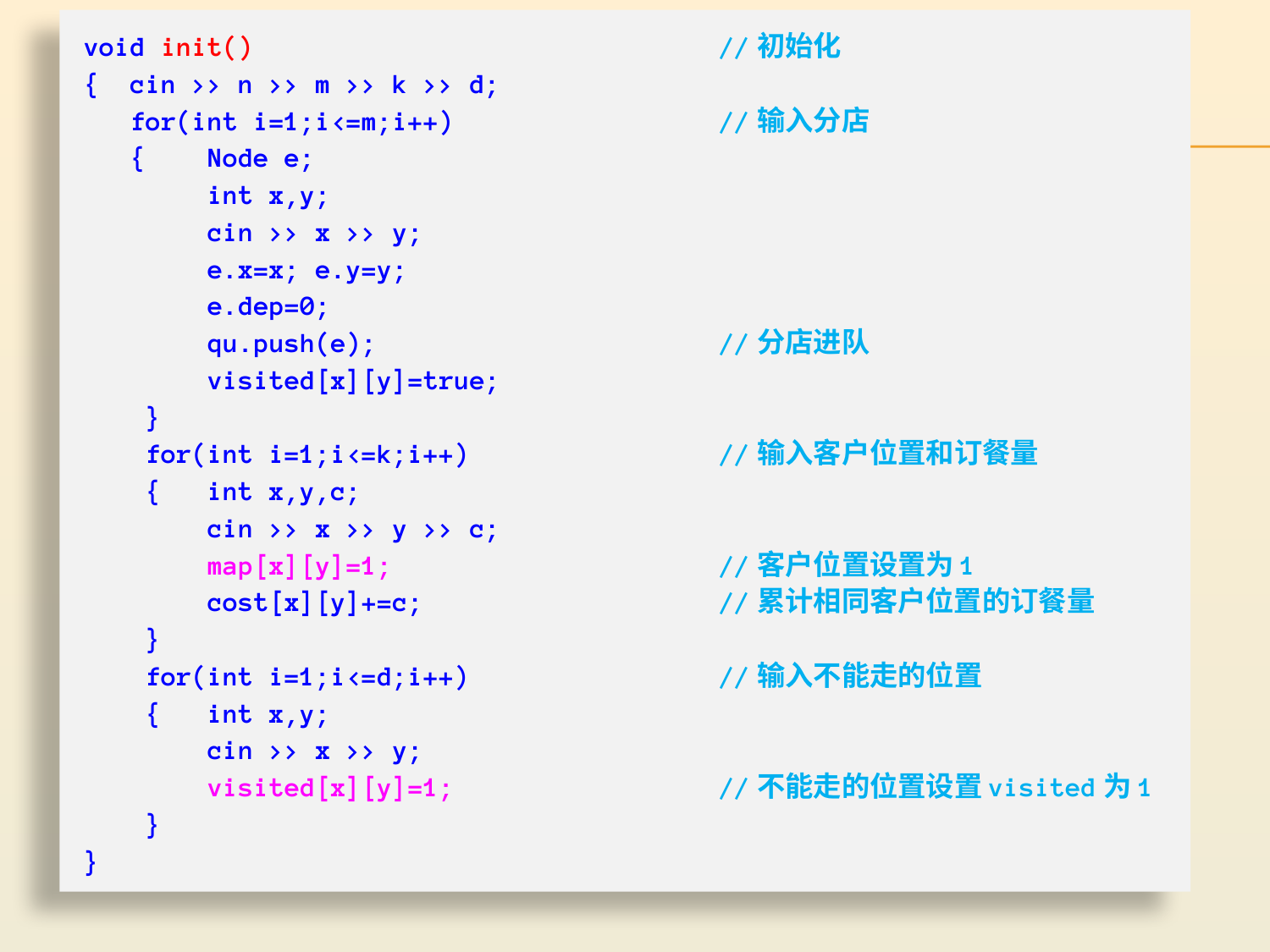

void init()				//初始化
{  cin >> n >> m >> k >> d;
   for(int i=1;i<=m;i++)			//输入分店
   {    Node e;
        int x,y;
        cin >> x >> y;
        e.x=x; e.y=y;
        e.dep=0;
        qu.push(e);			//分店进队
        visited[x][y]=true;
    }
    for(int i=1;i<=k;i++)		//输入客户位置和订餐量
    {   int x,y,c;
        cin >> x >> y >> c;
        map[x][y]=1;			//客户位置设置为1
        cost[x][y]+=c;			//累计相同客户位置的订餐量
    }
    for(int i=1;i<=d;i++)		//输入不能走的位置
    {   int x,y;
        cin >> x >> y;
        visited[x][y]=1;			//不能走的位置设置visited为1
    }
}